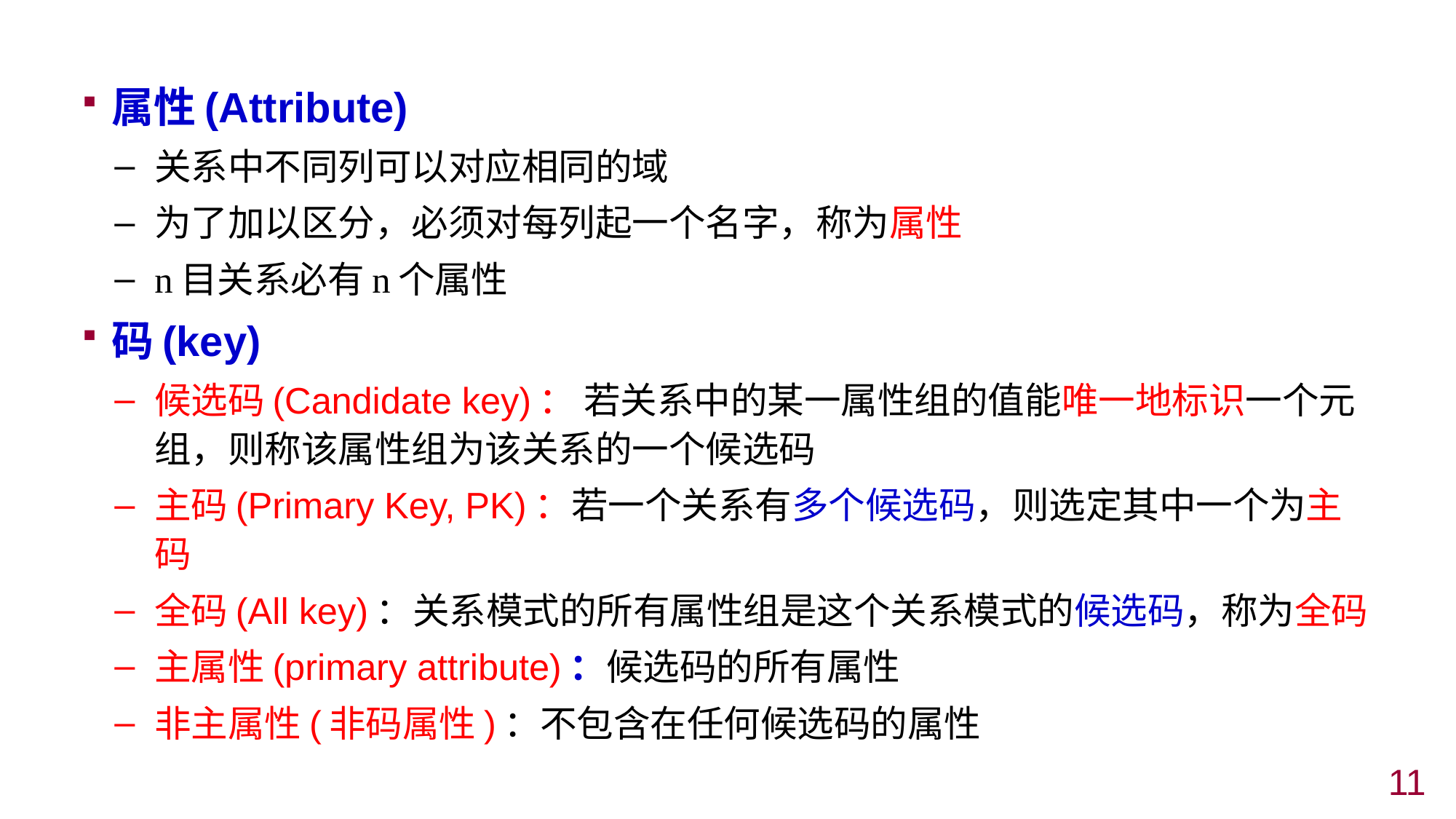

属性(Attribute)
关系中不同列可以对应相同的域
为了加以区分，必须对每列起一个名字，称为属性
n目关系必有n个属性
码(key)
候选码(Candidate key)： 若关系中的某一属性组的值能唯一地标识一个元组，则称该属性组为该关系的一个候选码
主码(Primary Key, PK)：若一个关系有多个候选码，则选定其中一个为主码
全码(All key)：关系模式的所有属性组是这个关系模式的候选码，称为全码
主属性(primary attribute)：候选码的所有属性
非主属性(非码属性)：不包含在任何候选码的属性
11